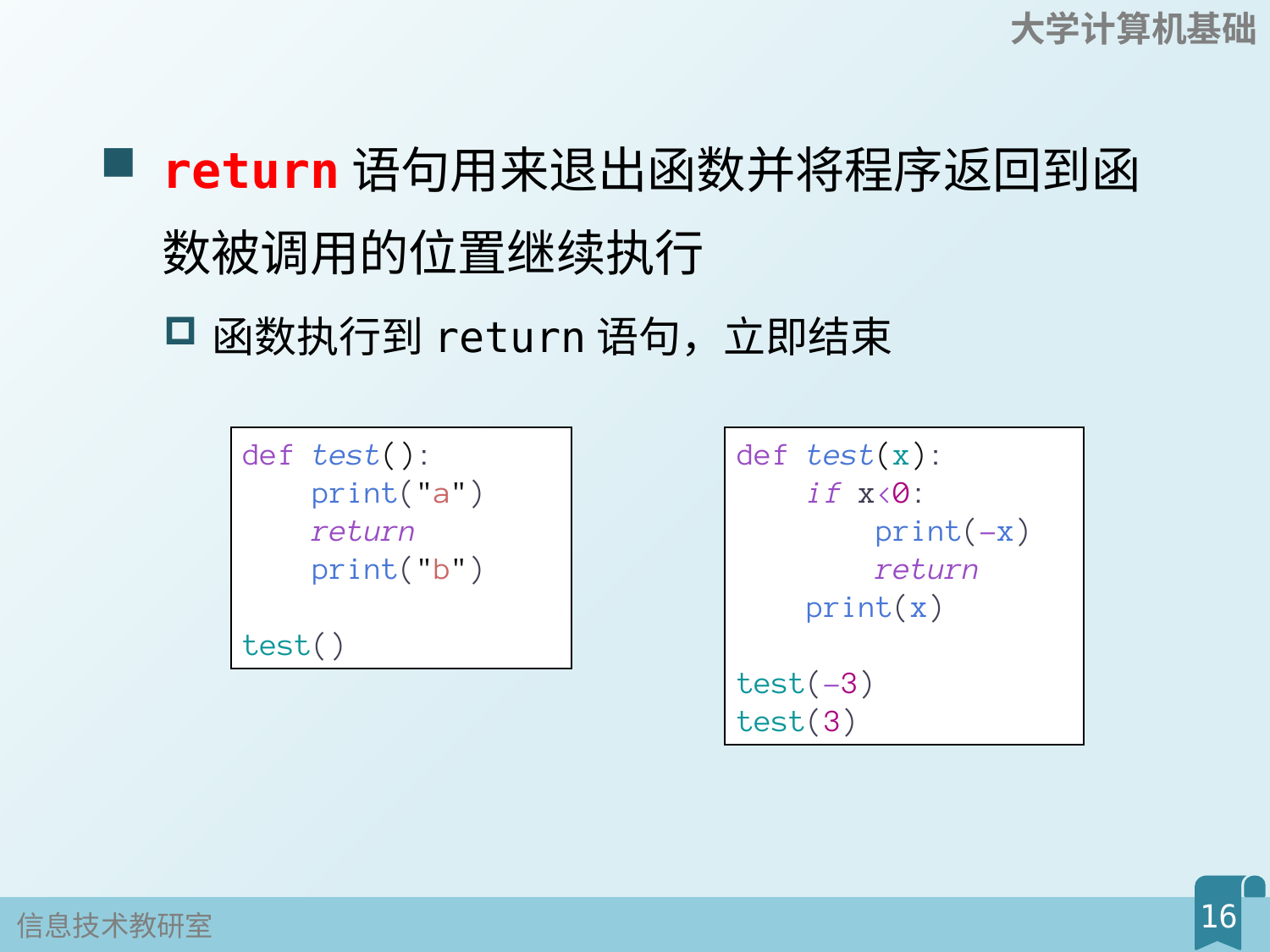

return语句用来退出函数并将程序返回到函数被调用的位置继续执行
函数执行到return语句，立即结束
def test():
    print("a")
    return
    print("b")

test()
def test(x):
    if x<0:
        print(-x)
        return
    print(x)
test(-3)
test(3)
16